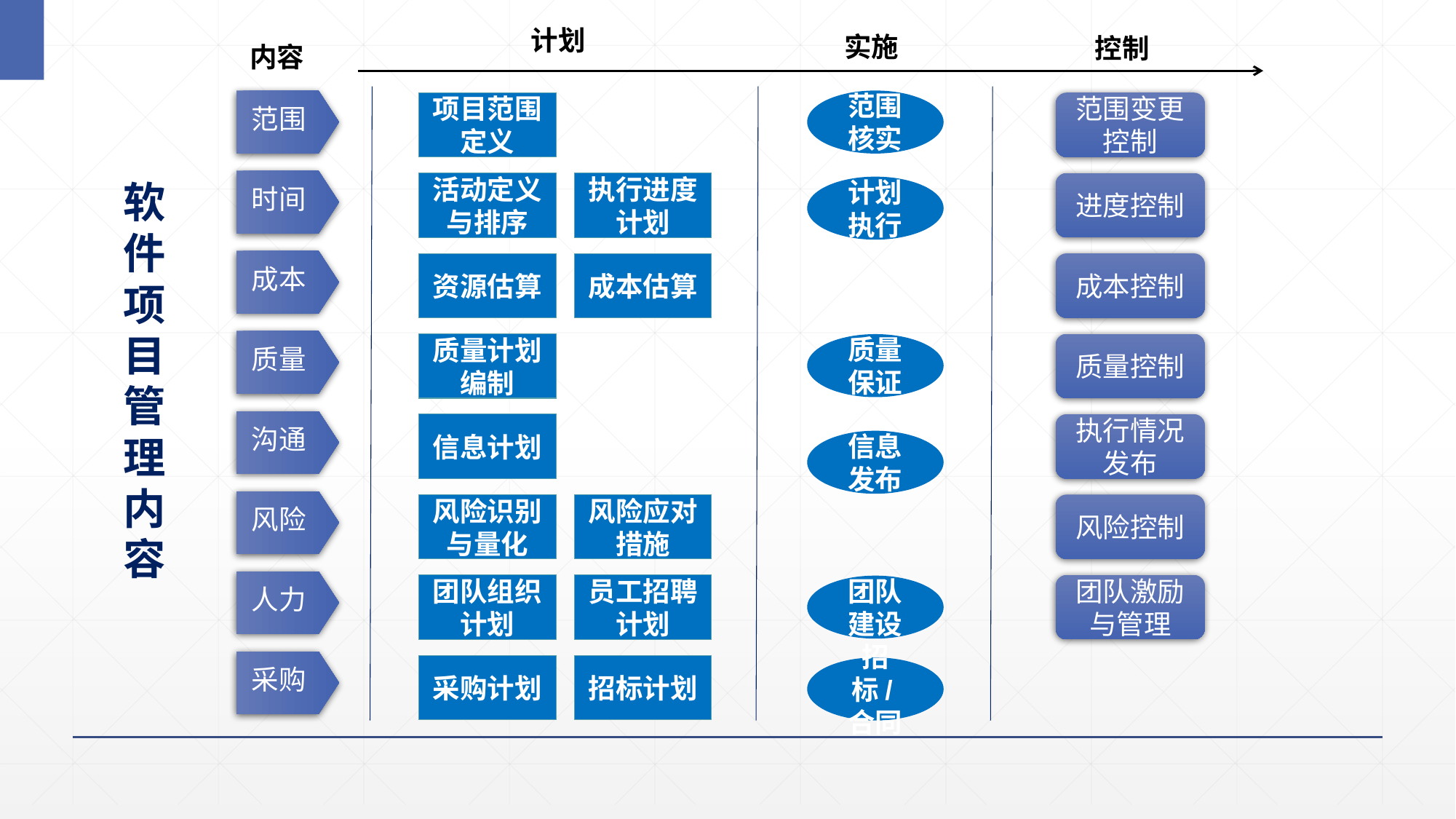

计划
实施
控制
内容

范围核实
项目范围定义
范围变更控制
范围

软件项目管理内容
活动定义与排序
执行进度计划
进度控制
计划执行
时间

资源估算
成本估算
成本控制
成本

质量计划编制
质量控制
质量保证
质量

信息计划
执行情况发布
沟通
信息发布

风险识别与量化
风险应对措施
风险控制
风险

团队组织计划
员工招聘计划
团队激励与管理
团队建设
人力

采购计划
招标计划
采购
招标/合同